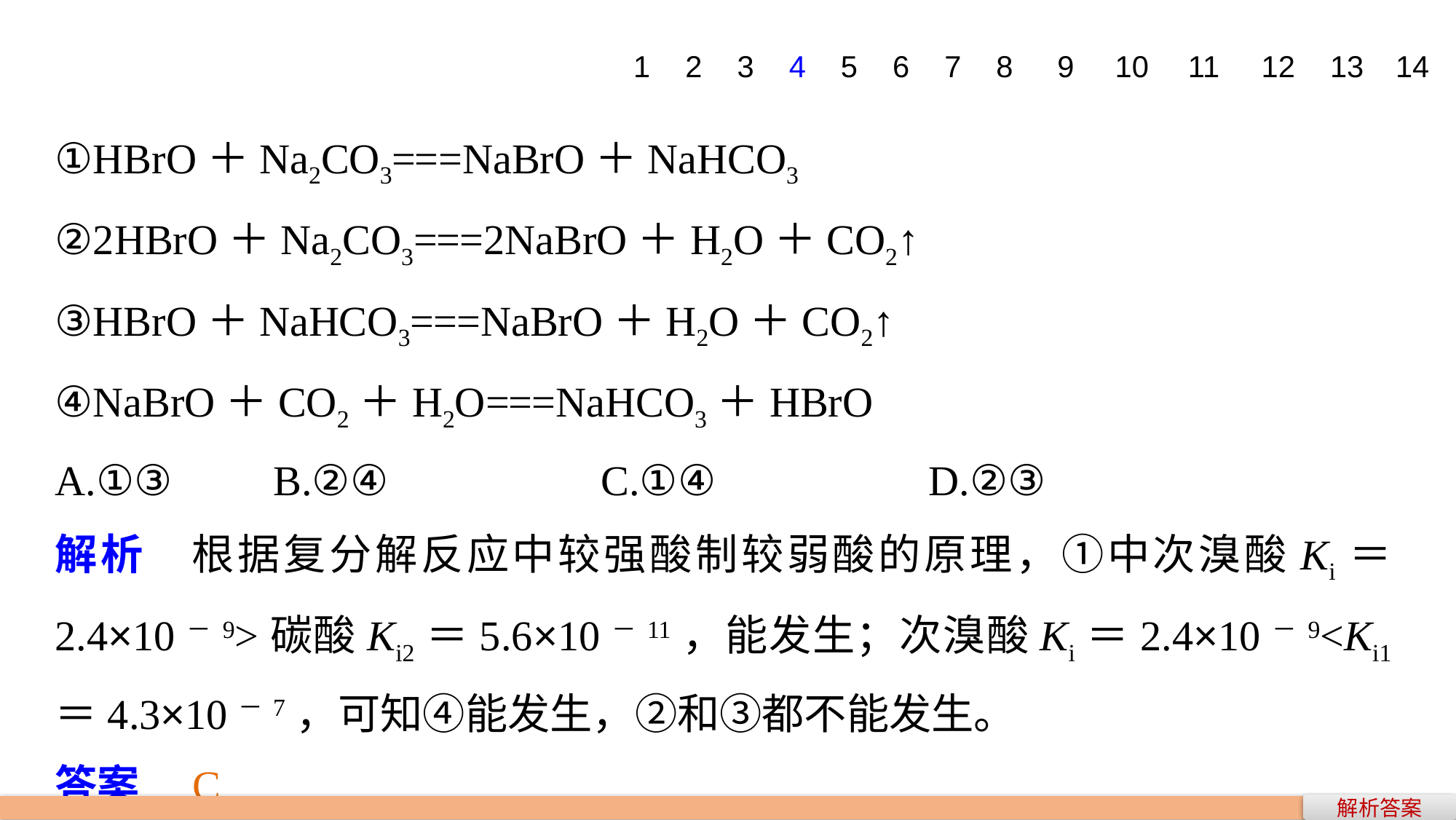

1
2
3
4
5
6
7
8
9
10
11
12
13
14
①HBrO＋Na2CO3===NaBrO＋NaHCO3
②2HBrO＋Na2CO3===2NaBrO＋H2O＋CO2↑
③HBrO＋NaHCO3===NaBrO＋H2O＋CO2↑
④NaBrO＋CO2＋H2O===NaHCO3＋HBrO
A.①③  	B.②④  		C.①④  		D.②③
解析　根据复分解反应中较强酸制较弱酸的原理，①中次溴酸Ki＝2.4×10－9>碳酸Ki2＝5.6×10－11，能发生；次溴酸Ki＝2.4×10－9<Ki1＝4.3×10－7，可知④能发生，②和③都不能发生。
答案　C
解析答案